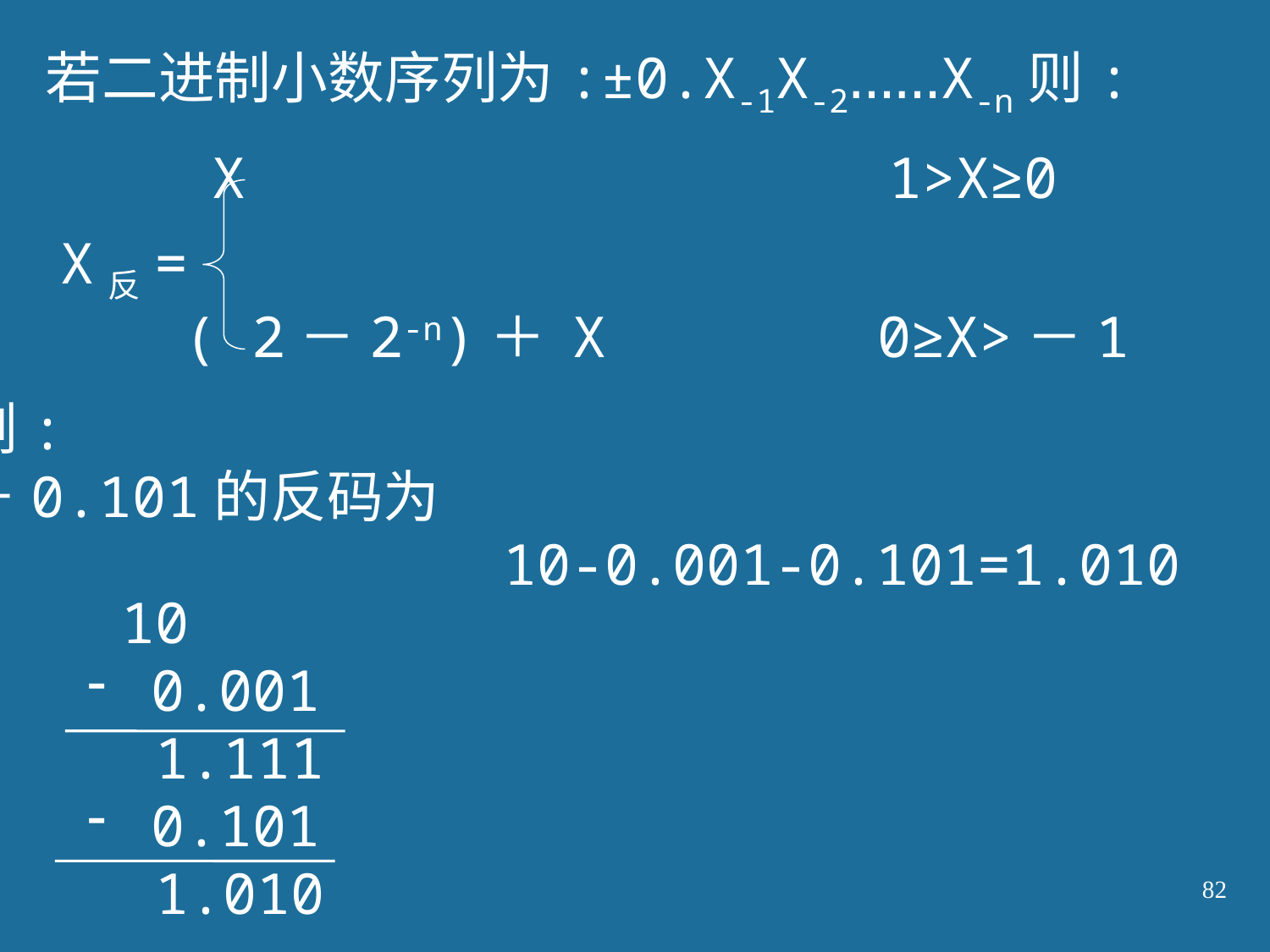

若二进制小数序列为:±0.X-1X-2……X-n则:
X                   1>X≥0

X反=
( 2－2-n)＋ X        0≥X>－1
例:
－0.101的反码为
                10-0.001-0.101=1.010
 10
 0.001
  1.111
 0.101
  1.010

82